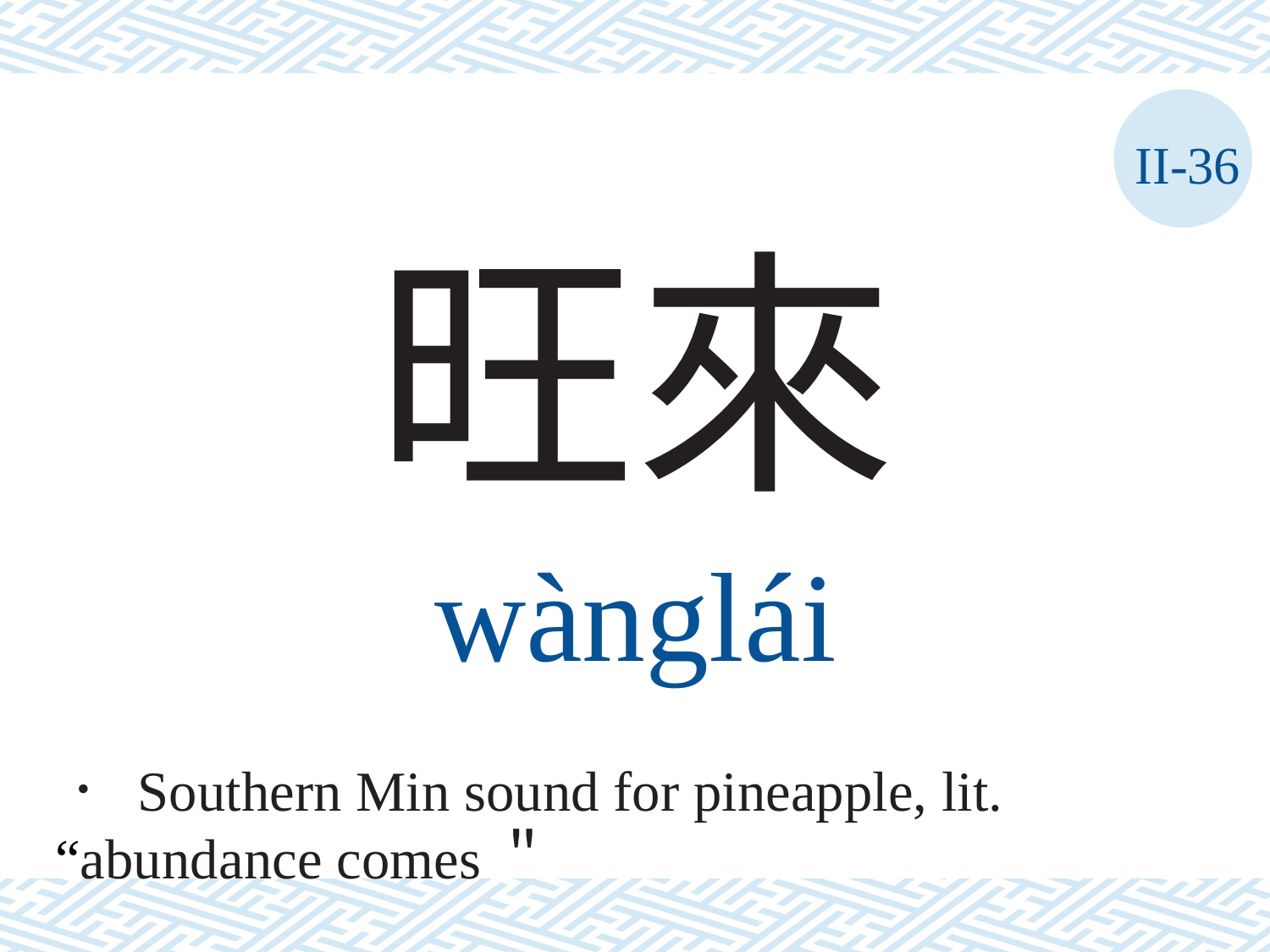

II-36
旺來
wànglái

． Southern Min sound for pineapple, lit. “abundance comes＂